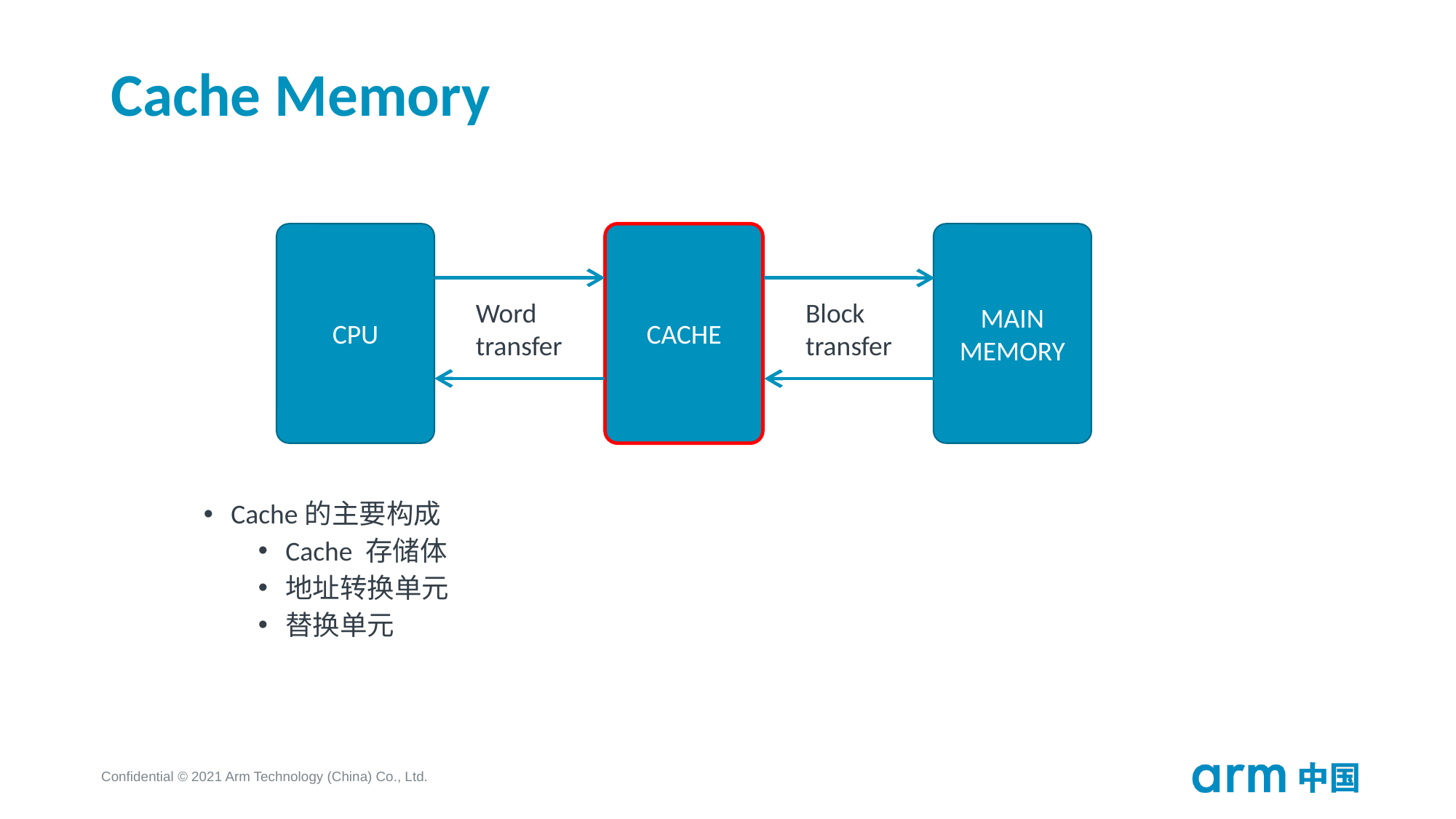

# Cache Memory
CPU
CACHE
MAIN MEMORY
Word transfer
Block transfer
Cache的主要构成
Cache 存储体
地址转换单元
替换单元